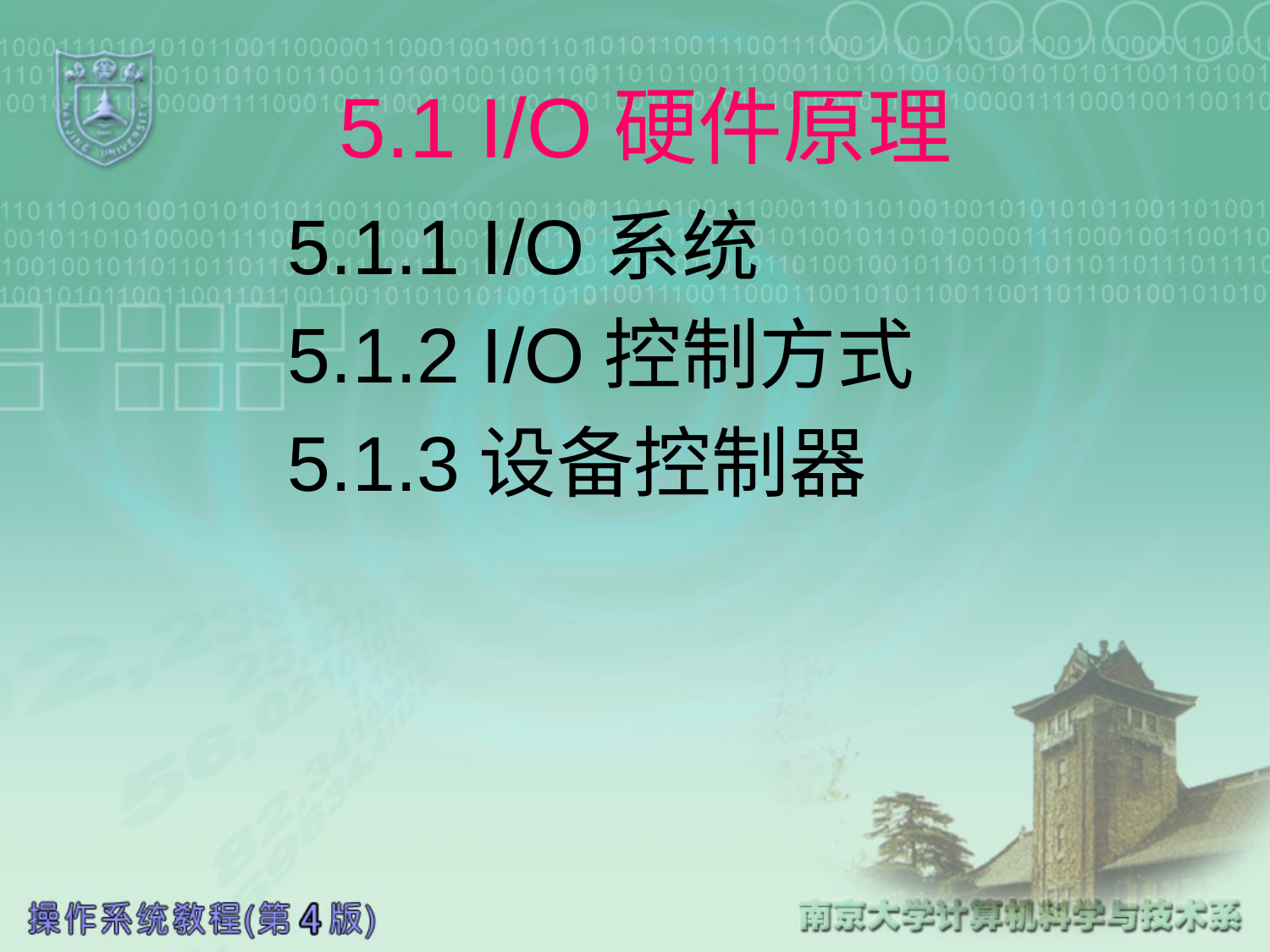

# 5.1 I/O硬件原理
5.1.1 I/O系统
5.1.2 I/O控制方式
5.1.3设备控制器